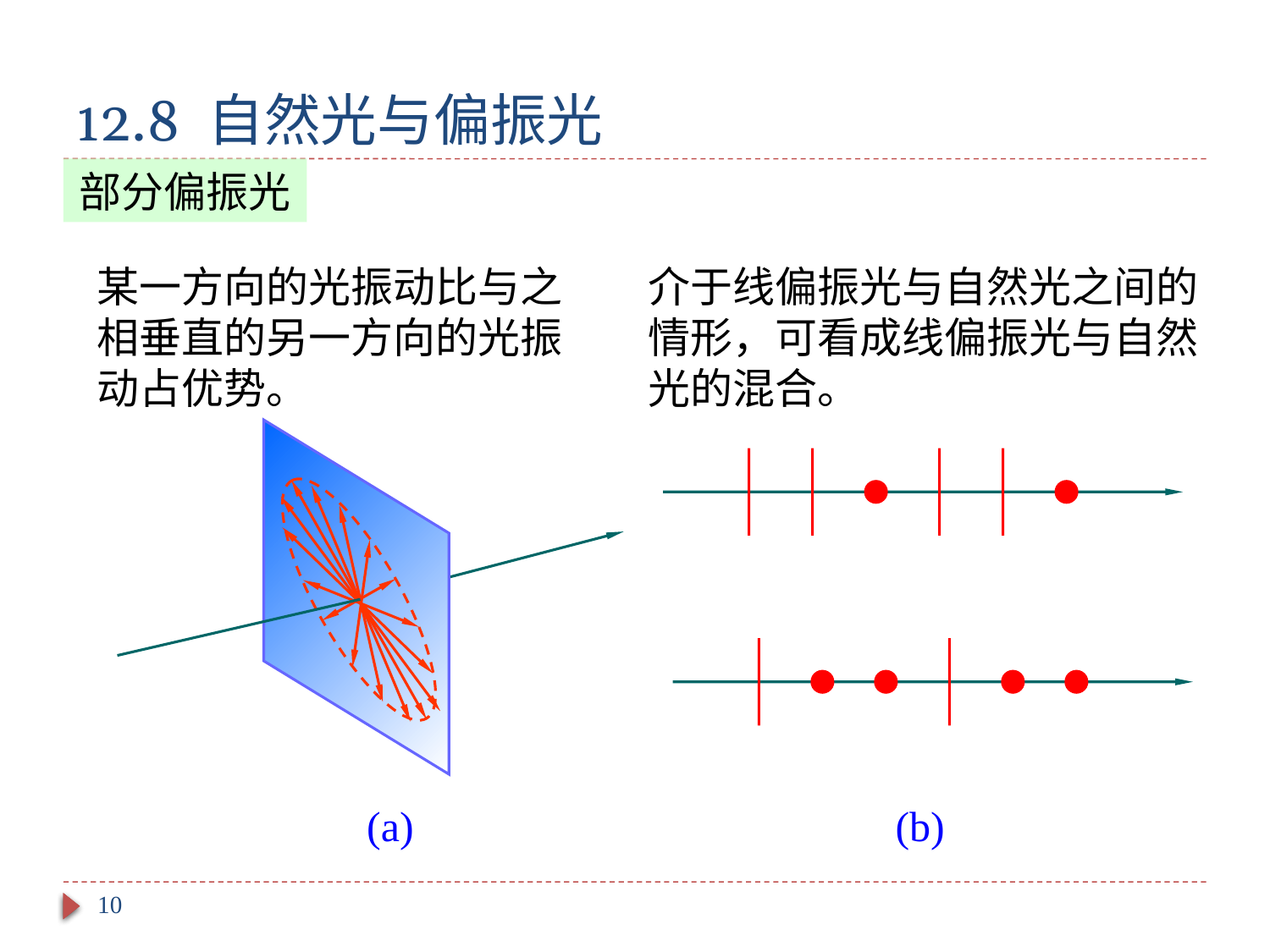

# 12.8 自然光与偏振光
部分偏振光
某一方向的光振动比与之相垂直的另一方向的光振动占优势。
介于线偏振光与自然光之间的情形，可看成线偏振光与自然光的混合。

(a)

(b)
10